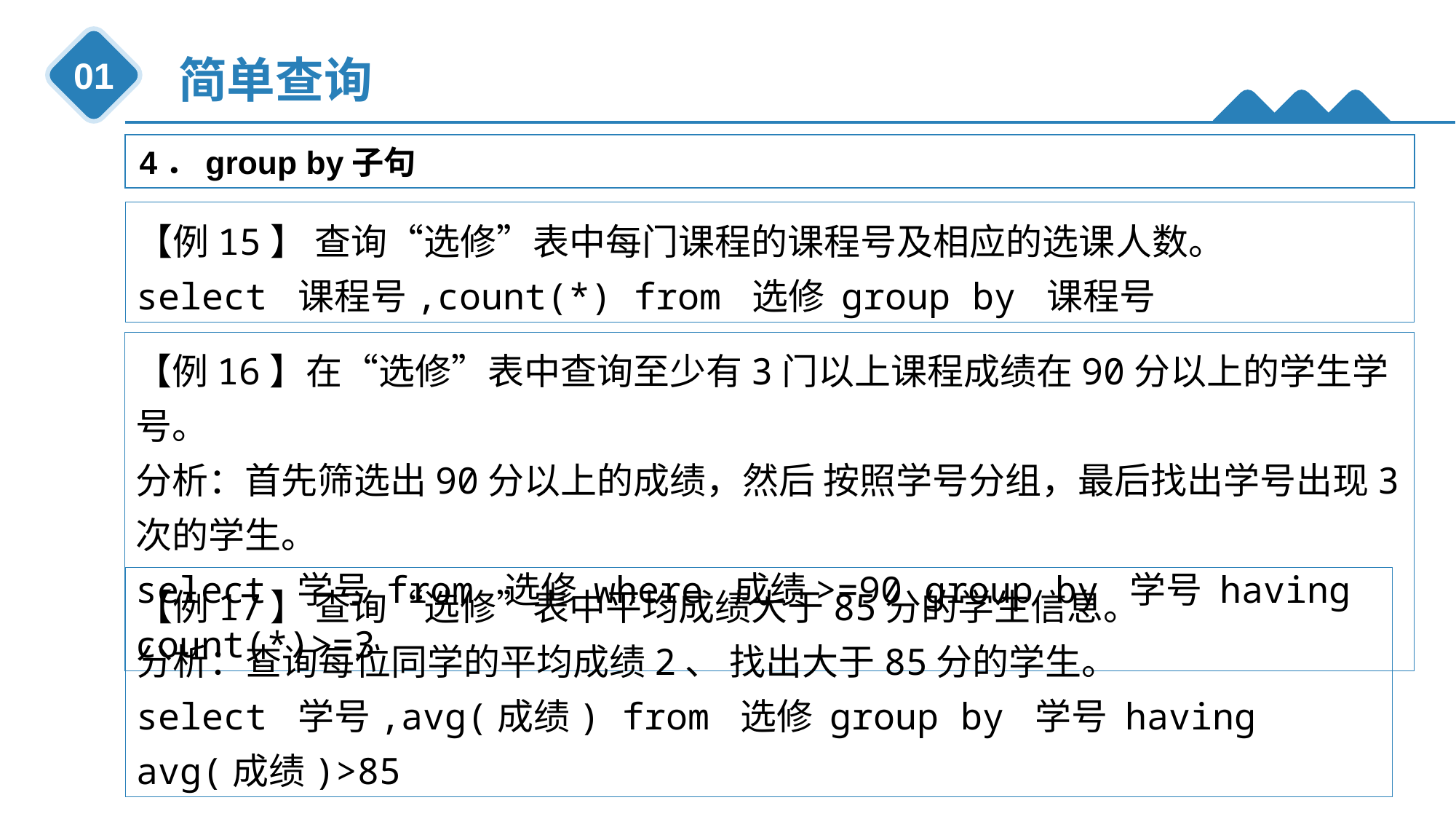

简单查询
01

4．group by子句
【例15】 查询“选修”表中每门课程的课程号及相应的选课人数。
select 课程号,count(*) from 选修 group by 课程号
【例16】在“选修”表中查询至少有3门以上课程成绩在90分以上的学生学号。
分析：首先筛选出90分以上的成绩，然后 按照学号分组，最后找出学号出现3次的学生。
select 学号 from 选修 where 成绩>=90 group by 学号 having count(*)>=3
【例17】 查询“选修”表中平均成绩大于85分的学生信息。
分析：查询每位同学的平均成绩2、 找出大于85分的学生。
select 学号,avg(成绩) from 选修 group by 学号 having avg(成绩)>85